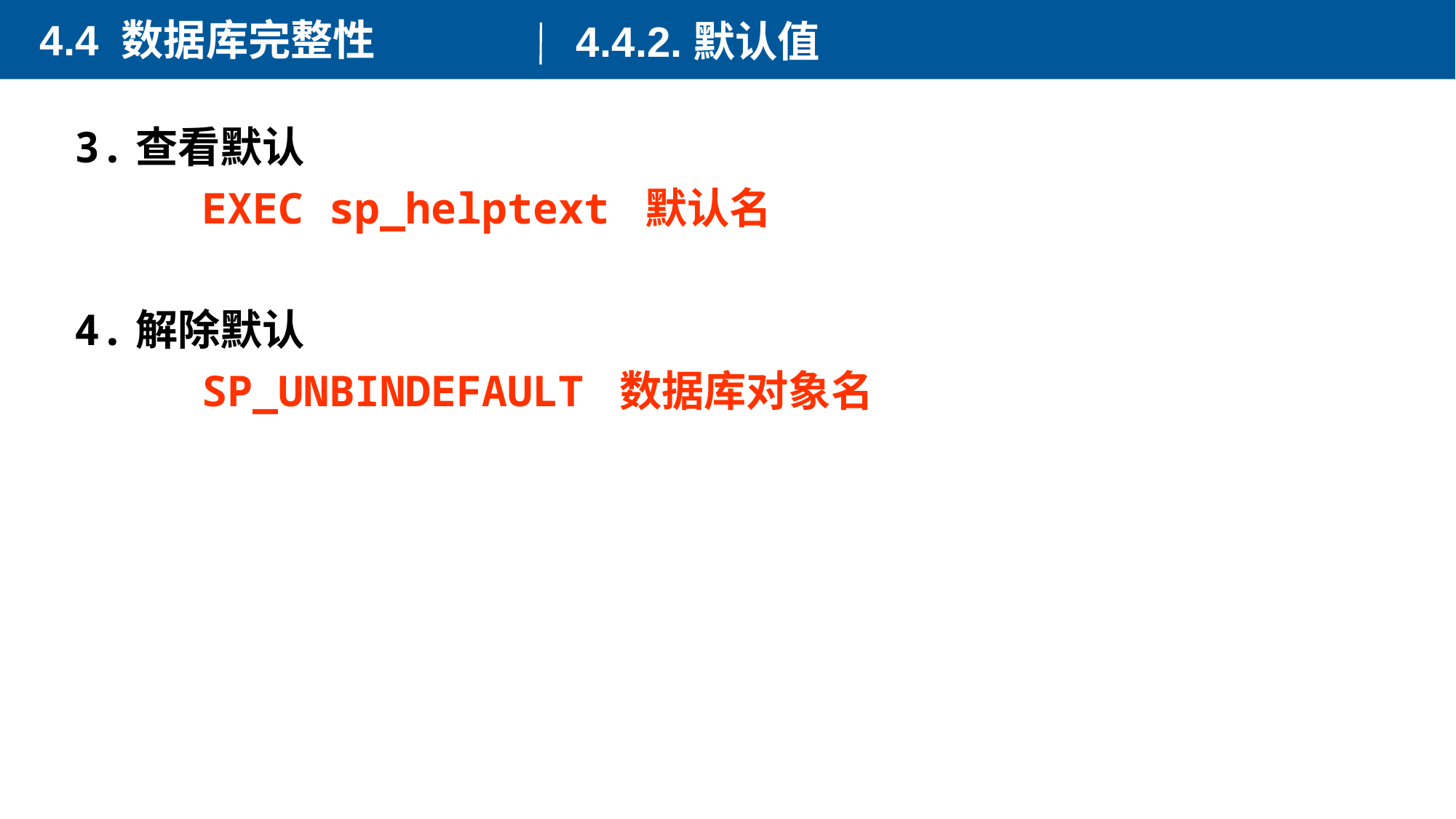

4.4 数据库完整性
4.4.2.默认值
3.查看默认
     EXEC sp_helptext 默认名

4.解除默认
     SP_UNBINDEFAULT 数据库对象名